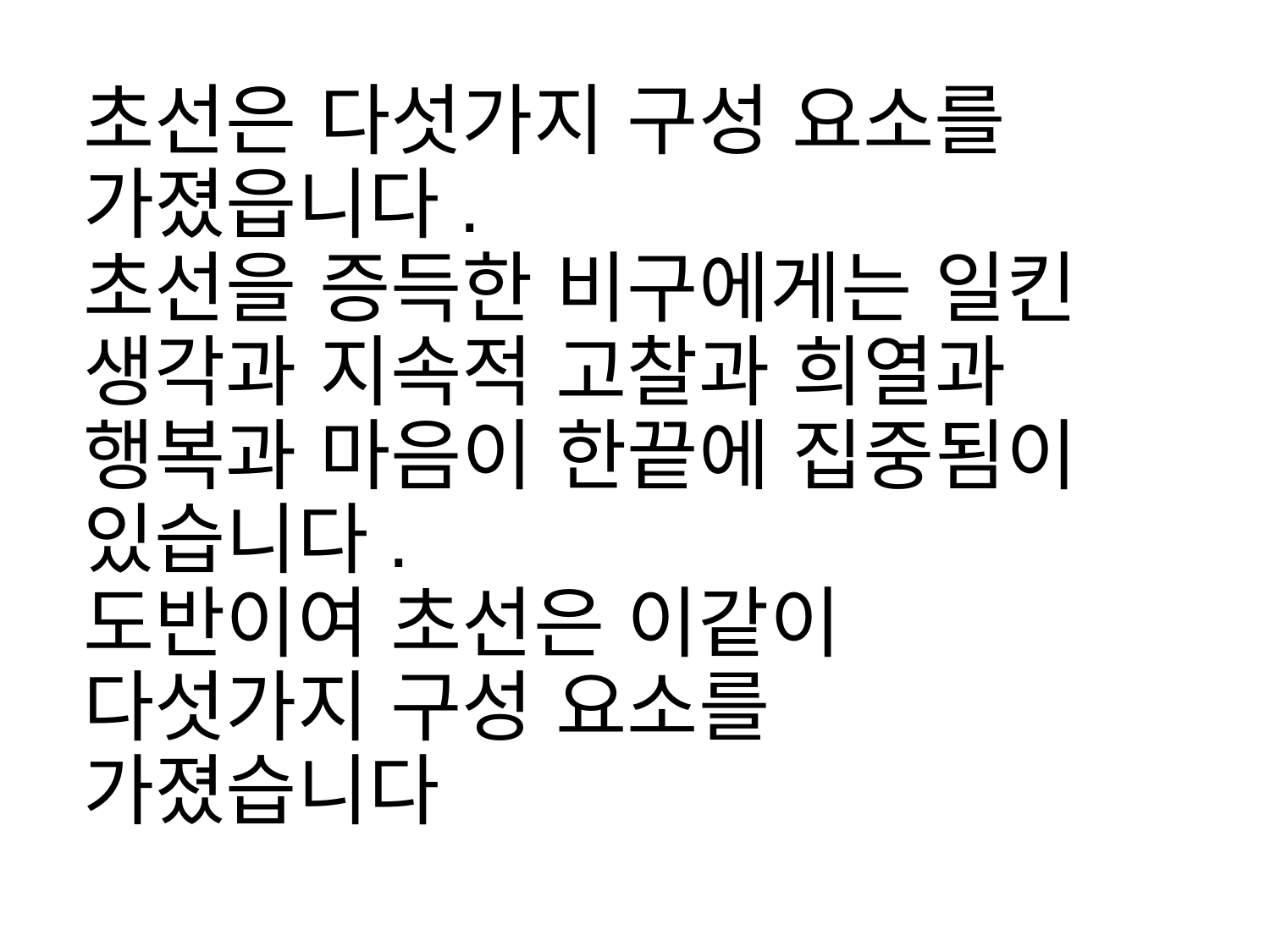

# 초선은 다섯가지 구성 요소를 가졌읍니다. 초선을 증득한 비구에게는 일킨 생각과 지속적 고찰과 희열과 행복과 마음이 한끝에 집중됨이 있습니다. 도반이여 초선은 이같이 다섯가지 구성 요소를 가졌습니다